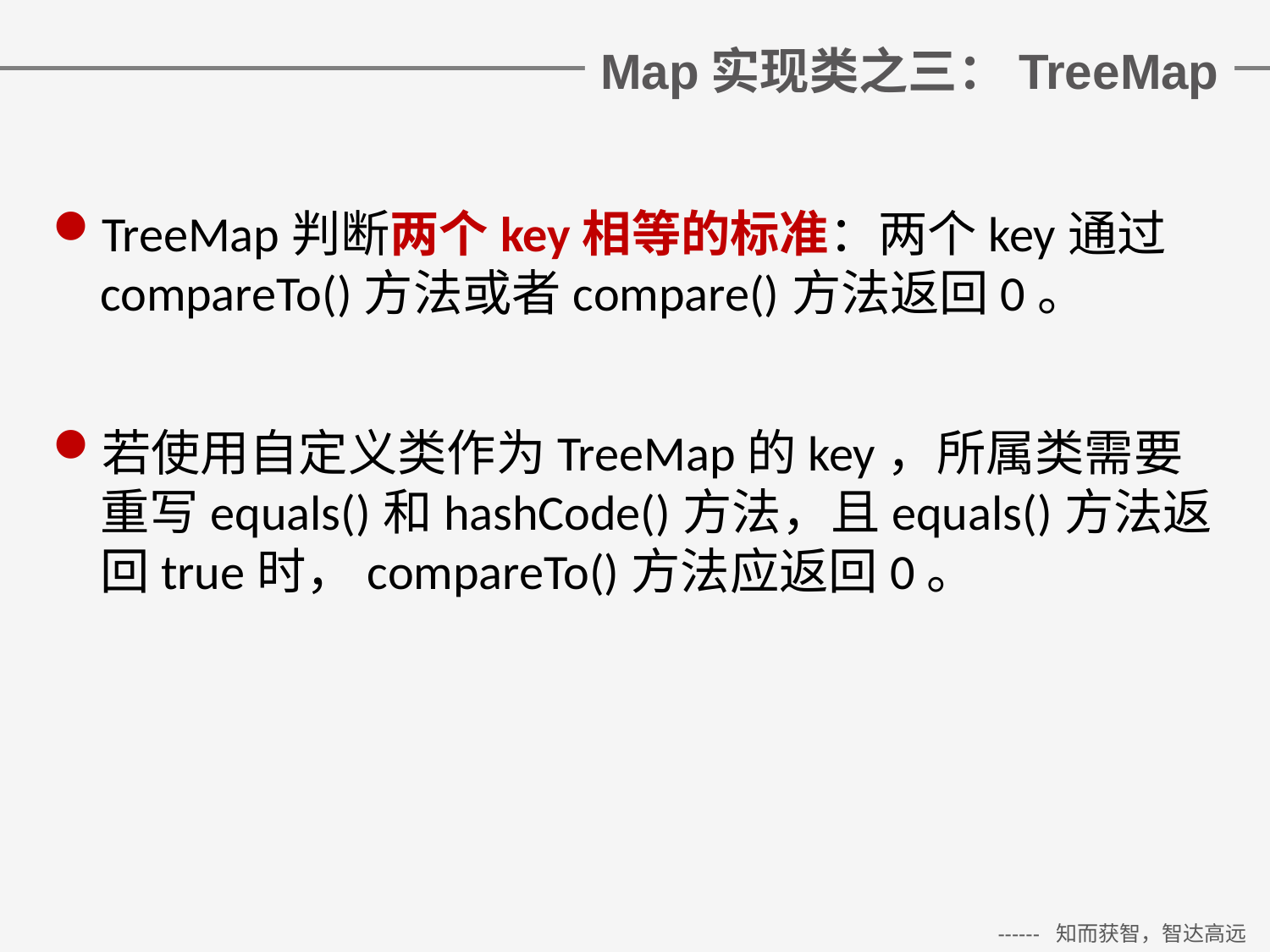

# Map实现类之三：TreeMap
TreeMap判断两个key相等的标准：两个key通过compareTo()方法或者compare()方法返回0。

若使用自定义类作为TreeMap的key，所属类需要重写equals()和hashCode()方法，且equals()方法返回true时，compareTo()方法应返回0。